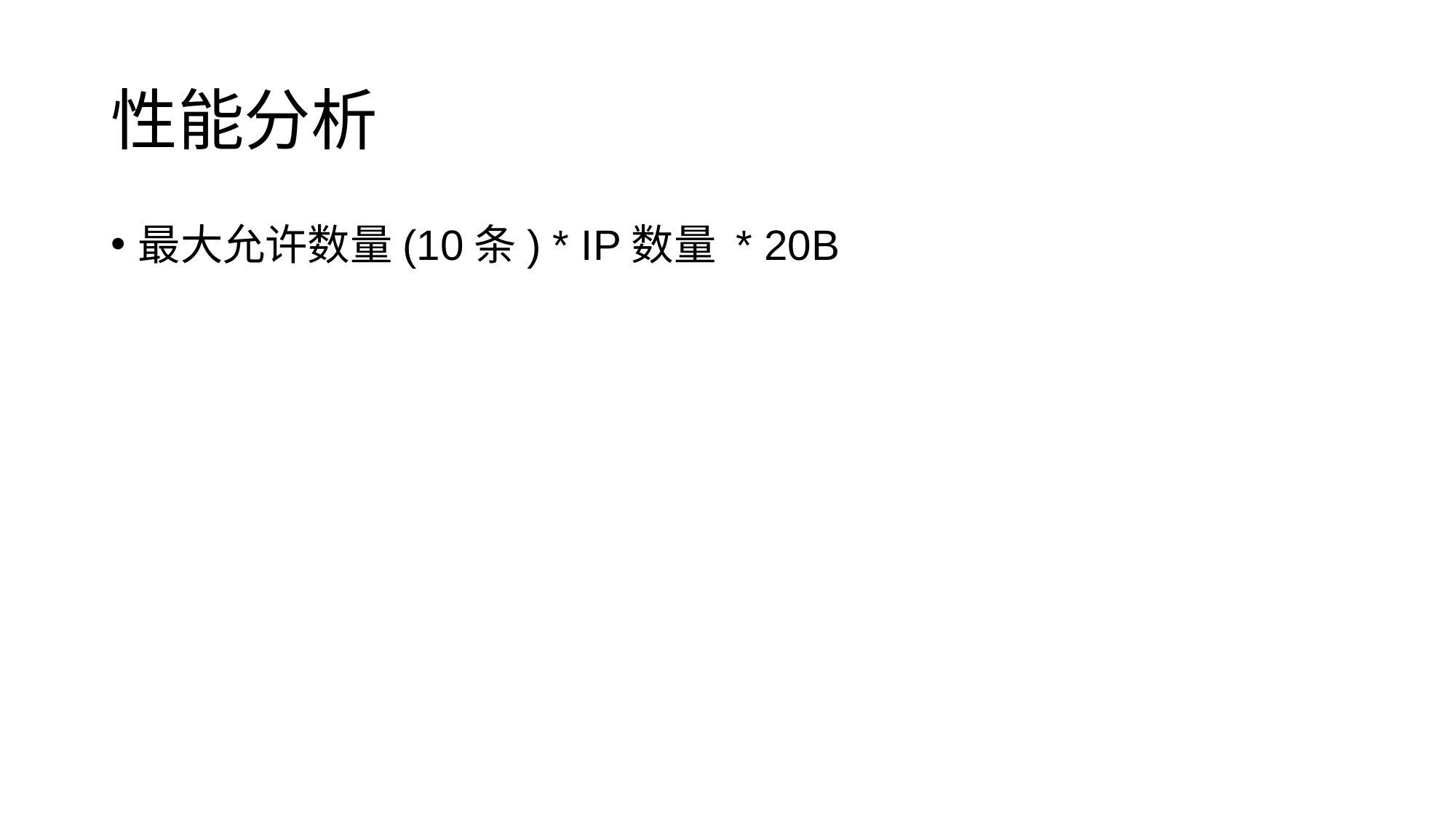

# 性能分析
最大允许数量(10条) * IP数量 * 20B